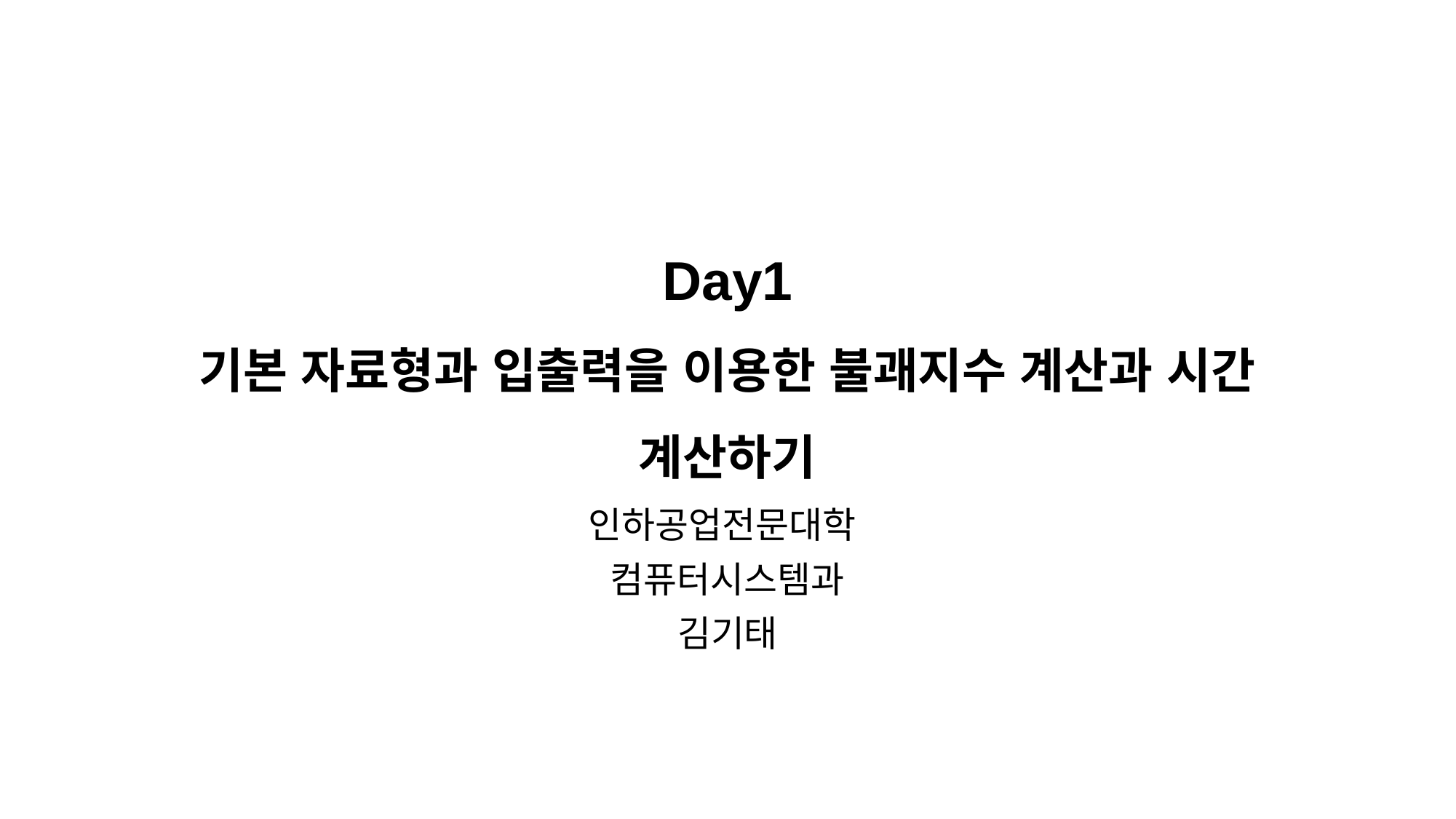

# Day1 기본 자료형과 입출력을 이용한 불괘지수 계산과 시간 계산하기
인하공업전문대학
컴퓨터시스템과
김기태